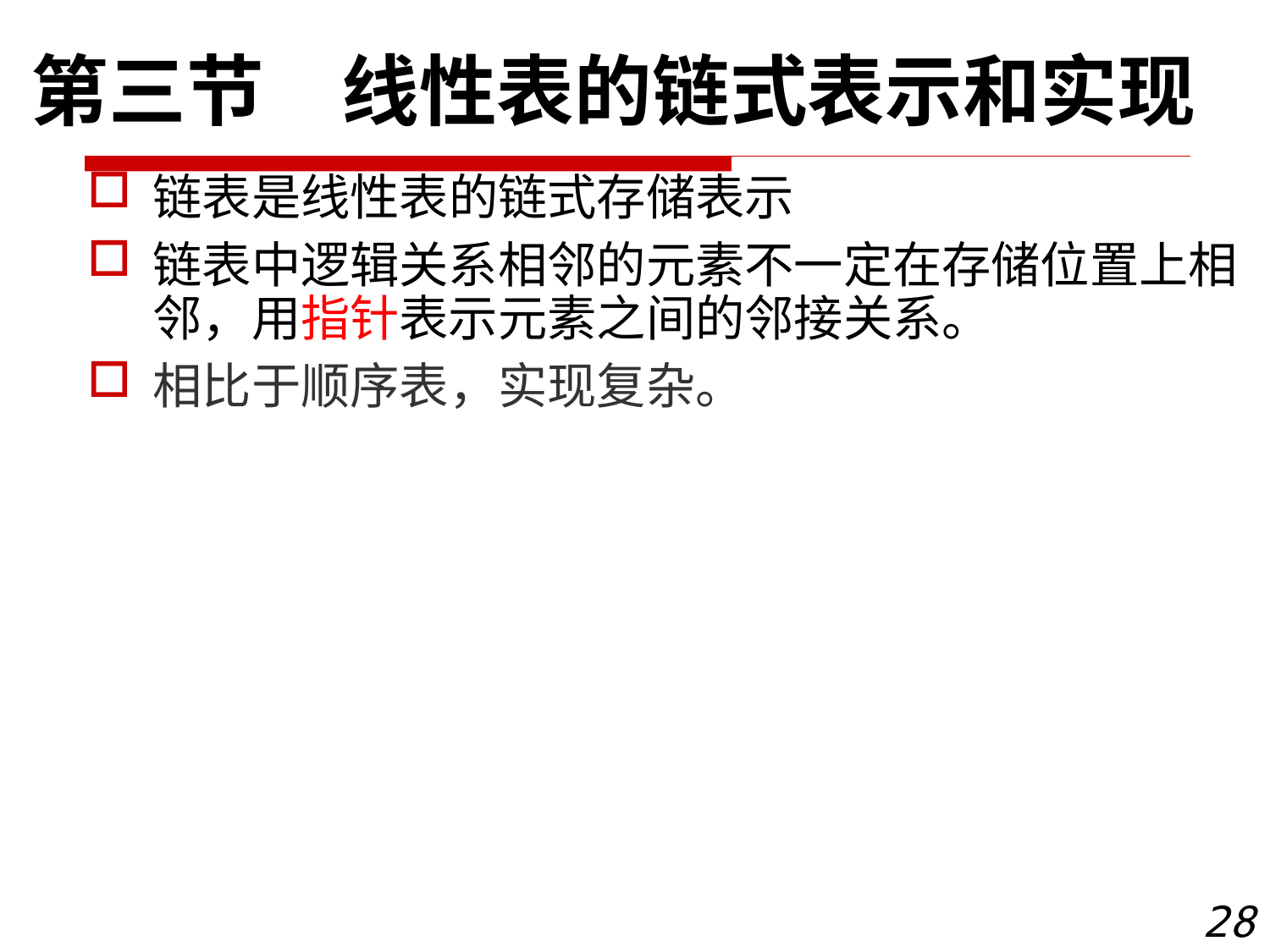

第三节　线性表的链式表示和实现
链表是线性表的链式存储表示
链表中逻辑关系相邻的元素不一定在存储位置上相邻，用指针表示元素之间的邻接关系。
相比于顺序表，实现复杂。
28